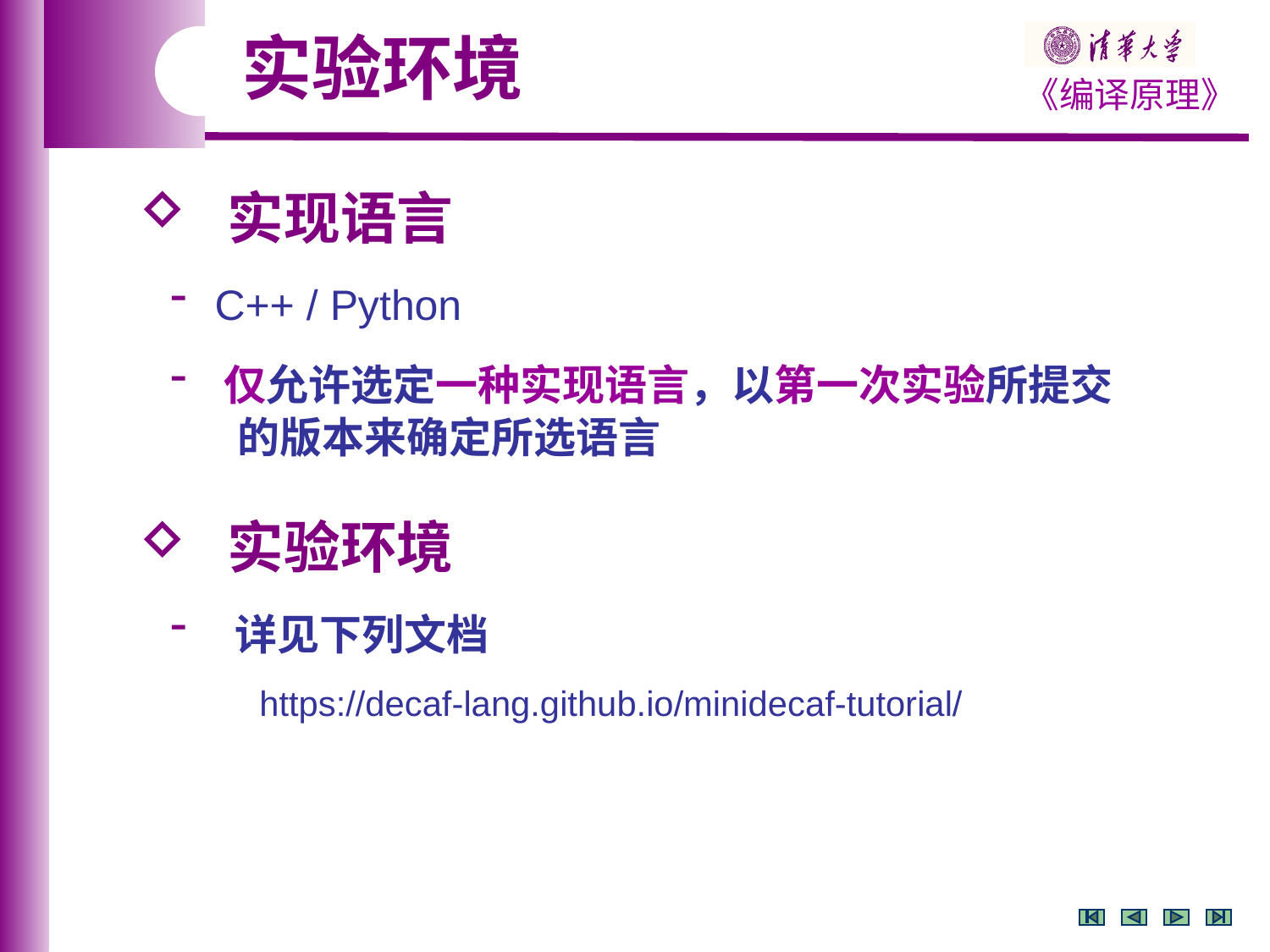

实验环境
  实现语言

 C++ / Python

 仅允许选定一种实现语言，以第一次实验所提交
        的版本来确定所选语言
  实验环境

  详见下列文档

      https://decaf-lang.github.io/minidecaf-tutorial/